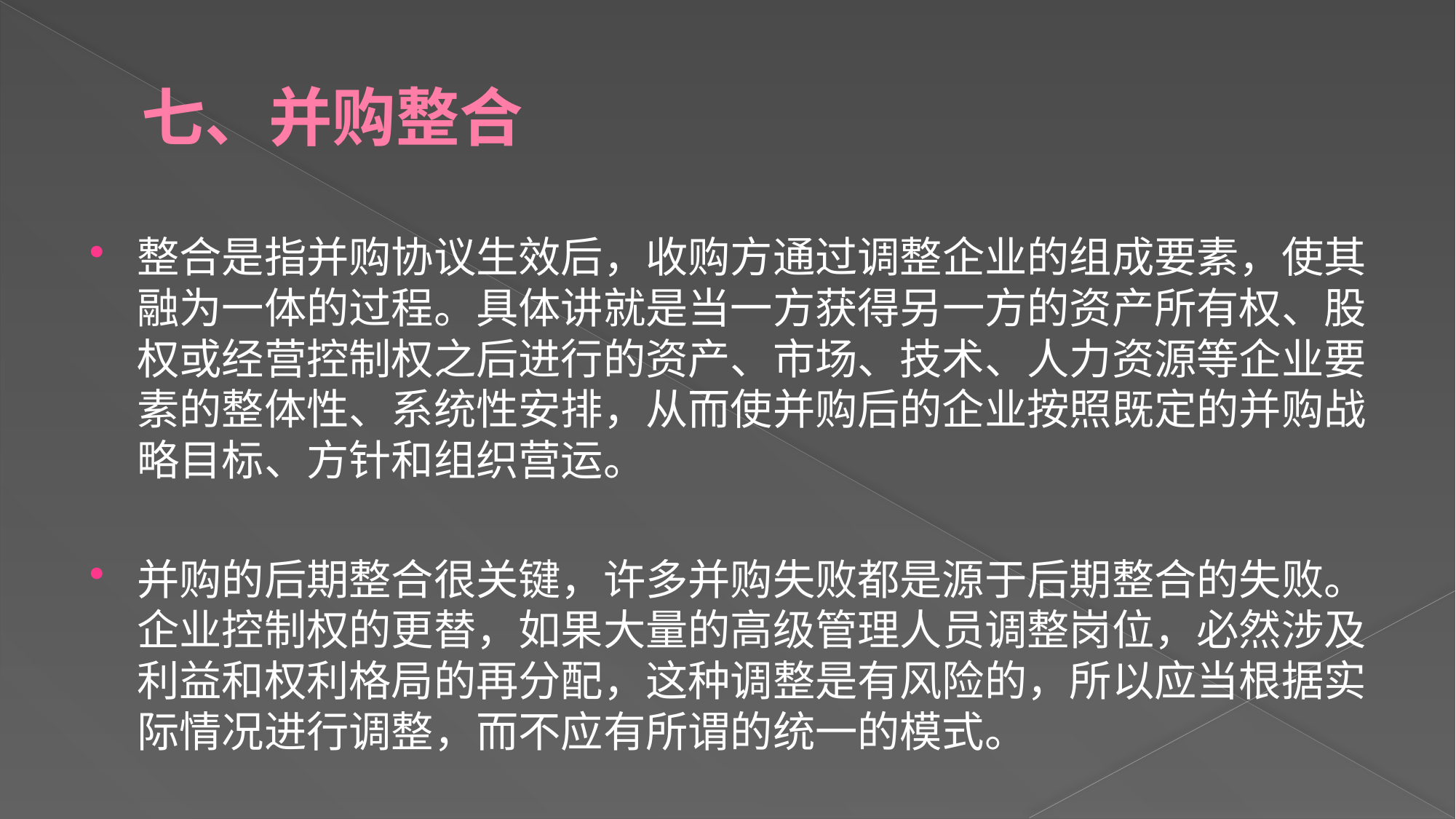

# 七、并购整合
整合是指并购协议生效后，收购方通过调整企业的组成要素，使其融为一体的过程。具体讲就是当一方获得另一方的资产所有权、股权或经营控制权之后进行的资产、市场、技术、人力资源等企业要素的整体性、系统性安排，从而使并购后的企业按照既定的并购战略目标、方针和组织营运。

并购的后期整合很关键，许多并购失败都是源于后期整合的失败。企业控制权的更替，如果大量的高级管理人员调整岗位，必然涉及利益和权利格局的再分配，这种调整是有风险的，所以应当根据实际情况进行调整，而不应有所谓的统一的模式。